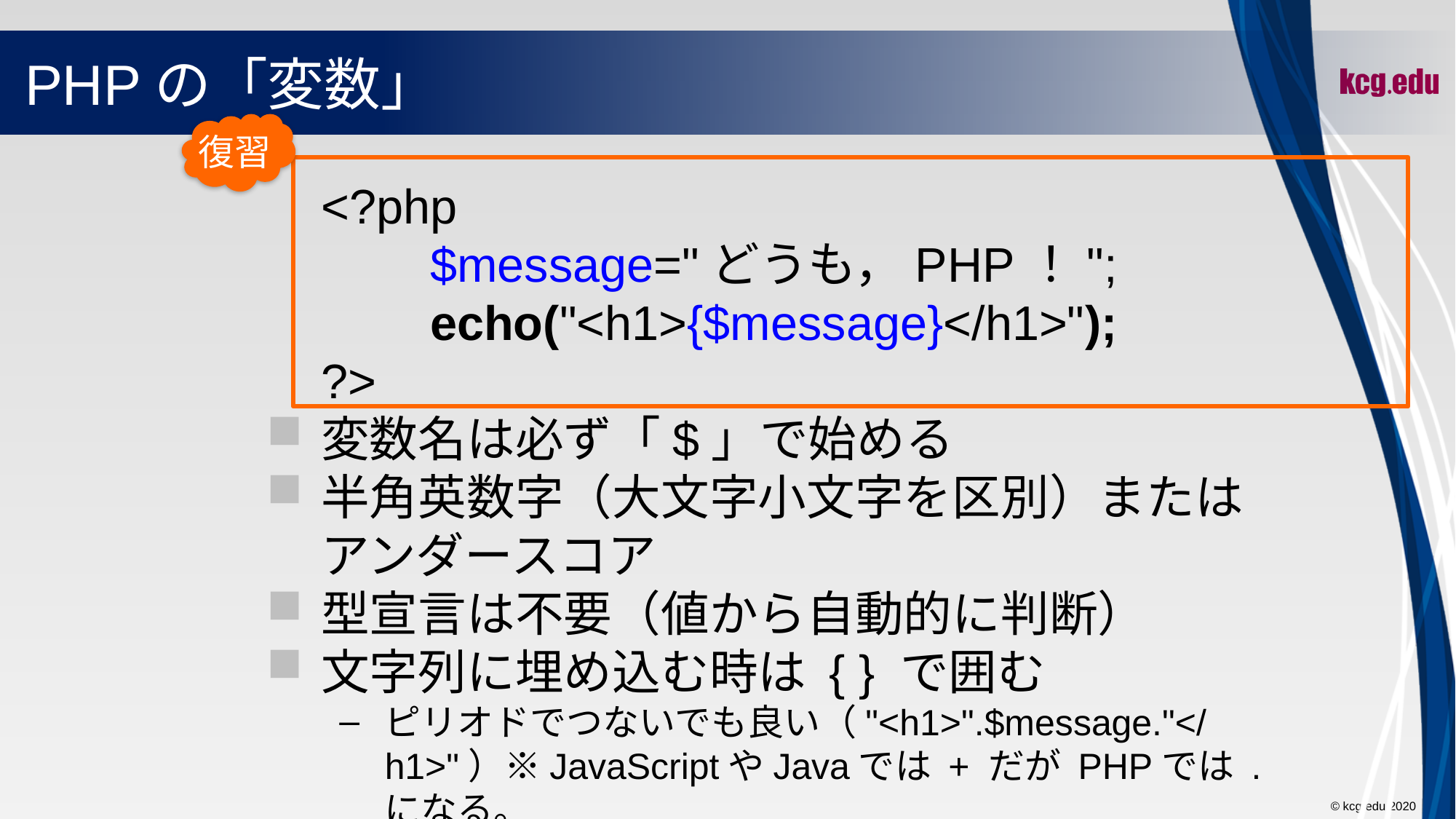

# PHPの「変数」
復習

	<?php
		$message="どうも，PHP！";
		echo("<h1>{$message}</h1>");
	?>
変数名は必ず「$」で始める
半角英数字（大文字小文字を区別）またはアンダースコア
型宣言は不要（値から自動的に判断）
文字列に埋め込む時は { } で囲む
ピリオドでつないでも良い（"<h1>".$message."</h1>"）※JavaScriptやJavaでは + だが PHPでは . になる。